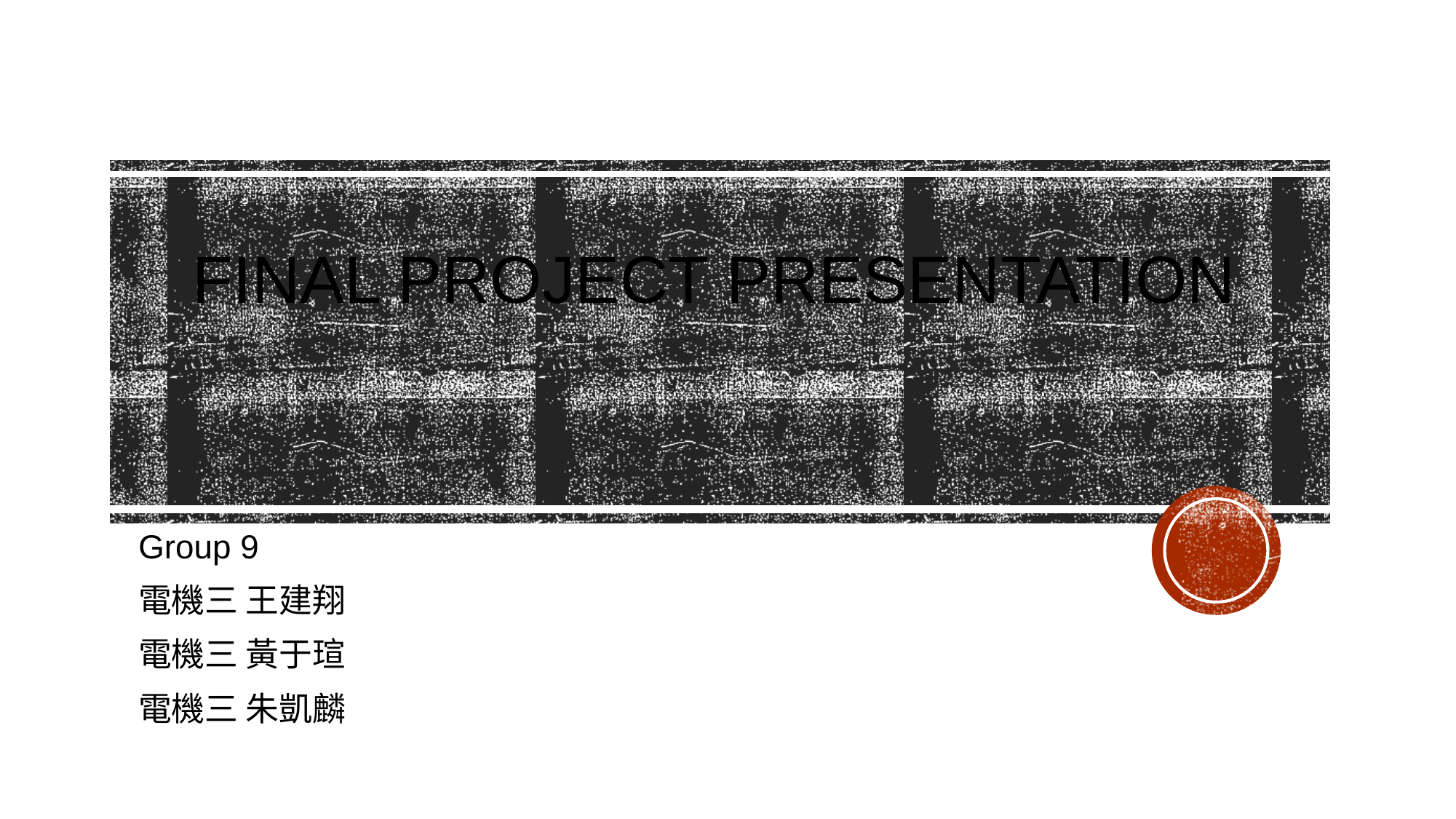

# Final Project Presentation
Group 9
電機三 王建翔
電機三 黃于瑄
電機三 朱凱麟